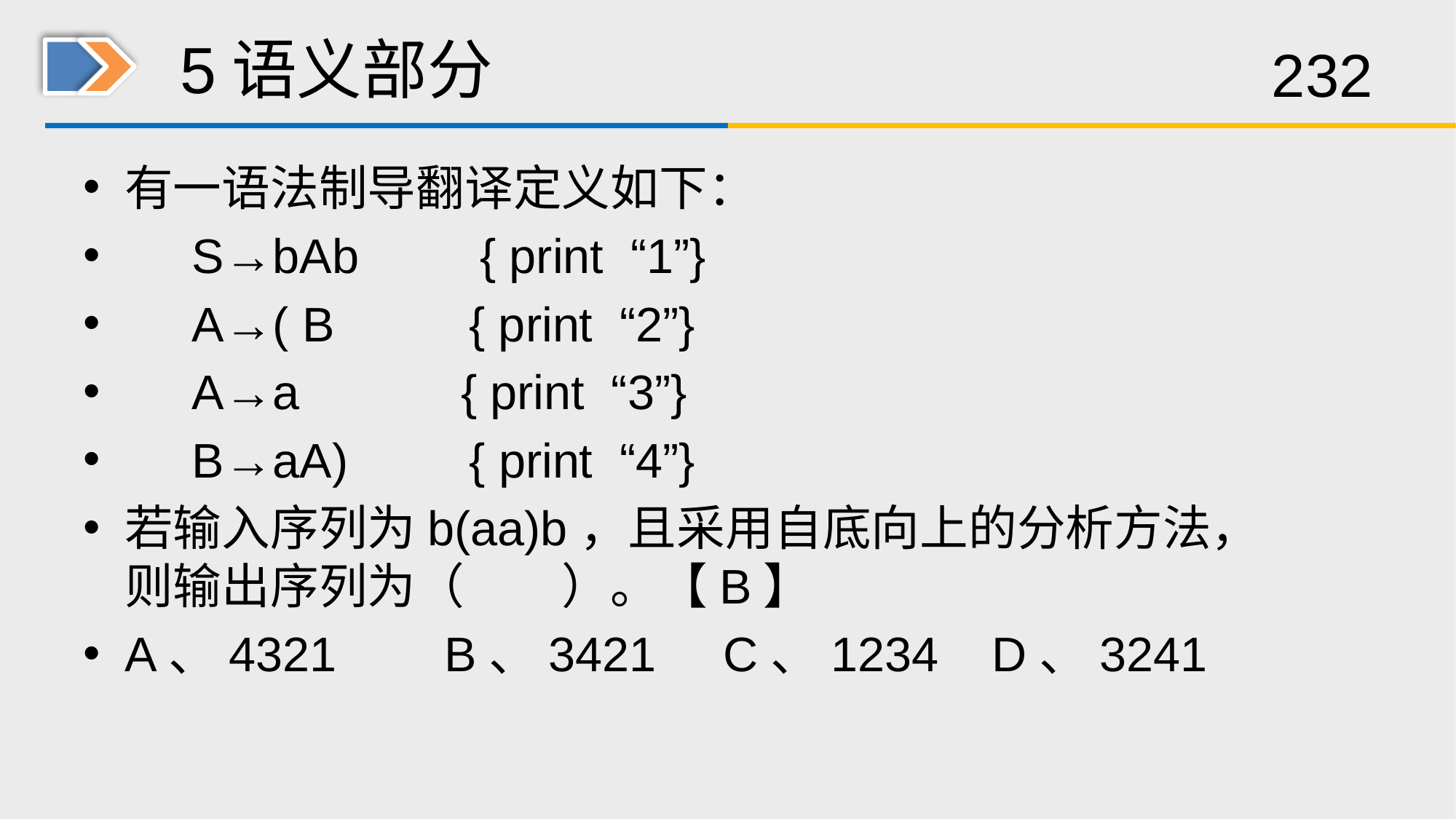

# 5语义部分
232
有一语法制导翻译定义如下：
     S→bAb         { print  “1”}
     A→( B          { print  “2”}
     A→a            { print  “3”}
     B→aA)         { print  “4”}
若输入序列为b(aa)b，且采用自底向上的分析方法，则输出序列为（　　）。【B】
A、4321        B、3421     C、1234    D、3241